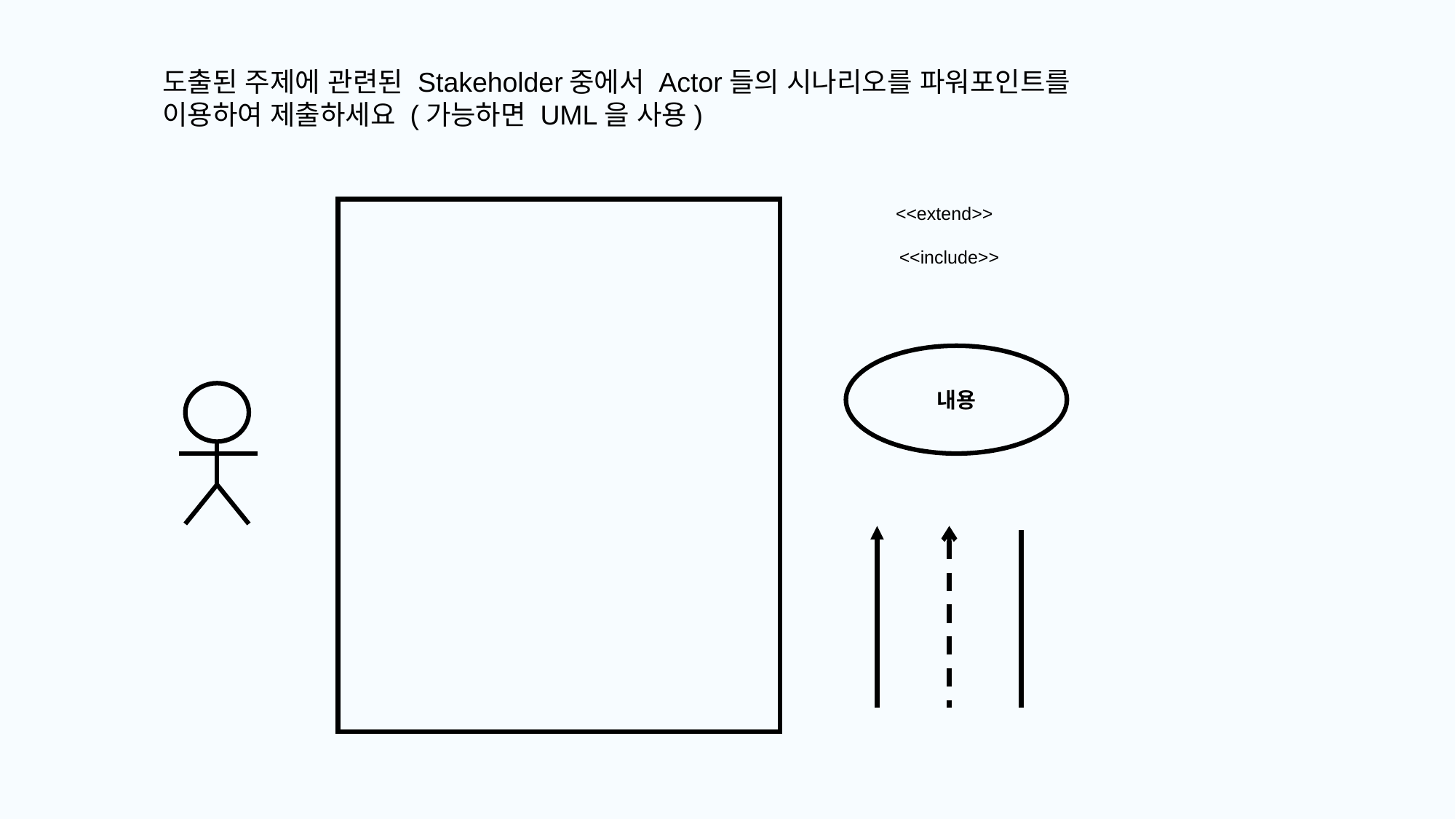

도출된 주제에 관련된 Stakeholder중에서 Actor들의 시나리오를 파워포인트를 이용하여 제출하세요 (가능하면 UML을 사용)
<<extend>>

<<include>>
내용